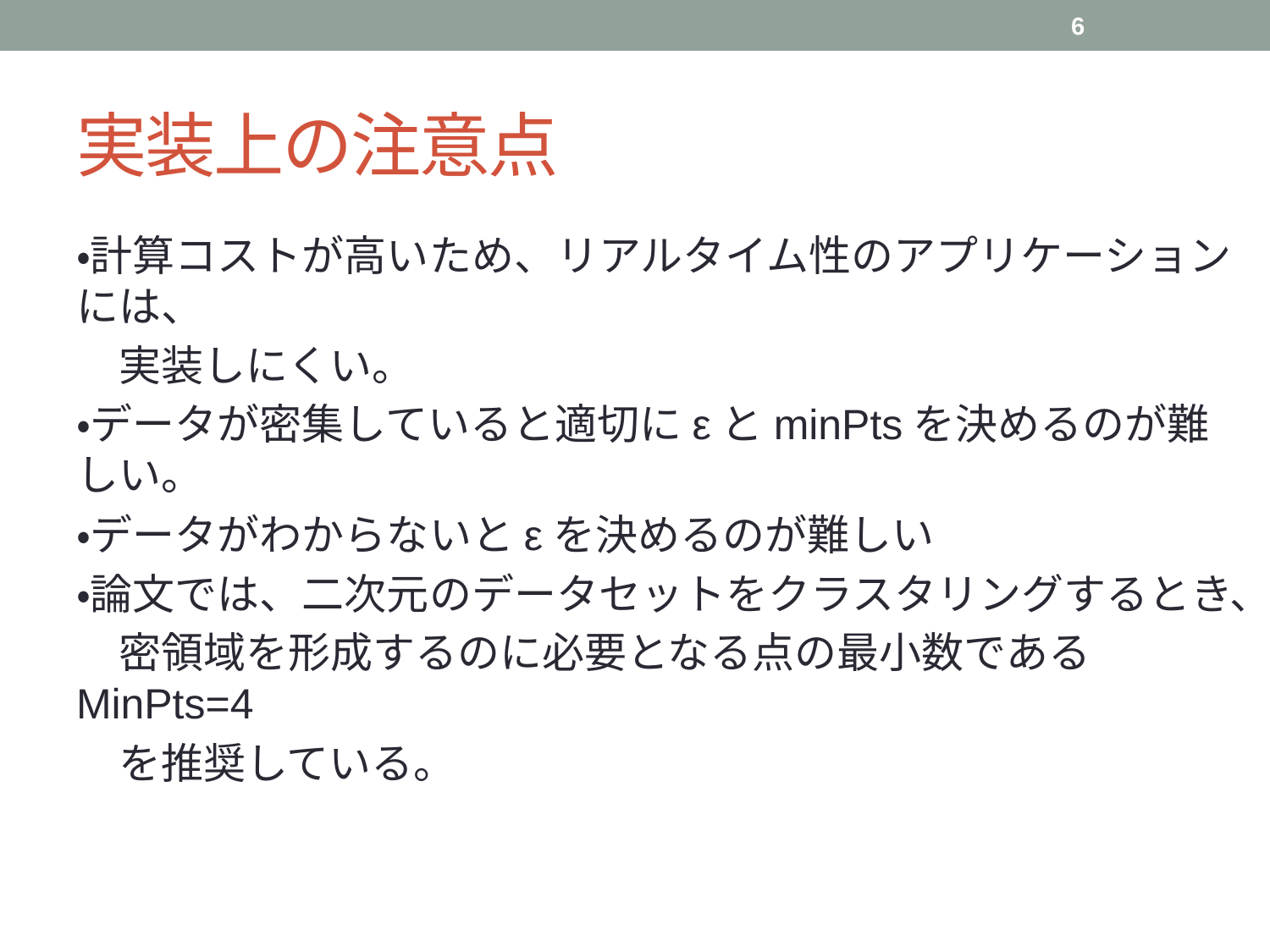

6
# 実装上の注意点
・計算コストが高いため、リアルタイム性のアプリケーションには、
　実装しにくい。
・データが密集していると適切にεとminPtsを決めるのが難しい。
・データがわからないとεを決めるのが難しい
・論文では、二次元のデータセットをクラスタリングするとき、
　密領域を形成するのに必要となる点の最小数であるMinPts=4
　を推奨している。